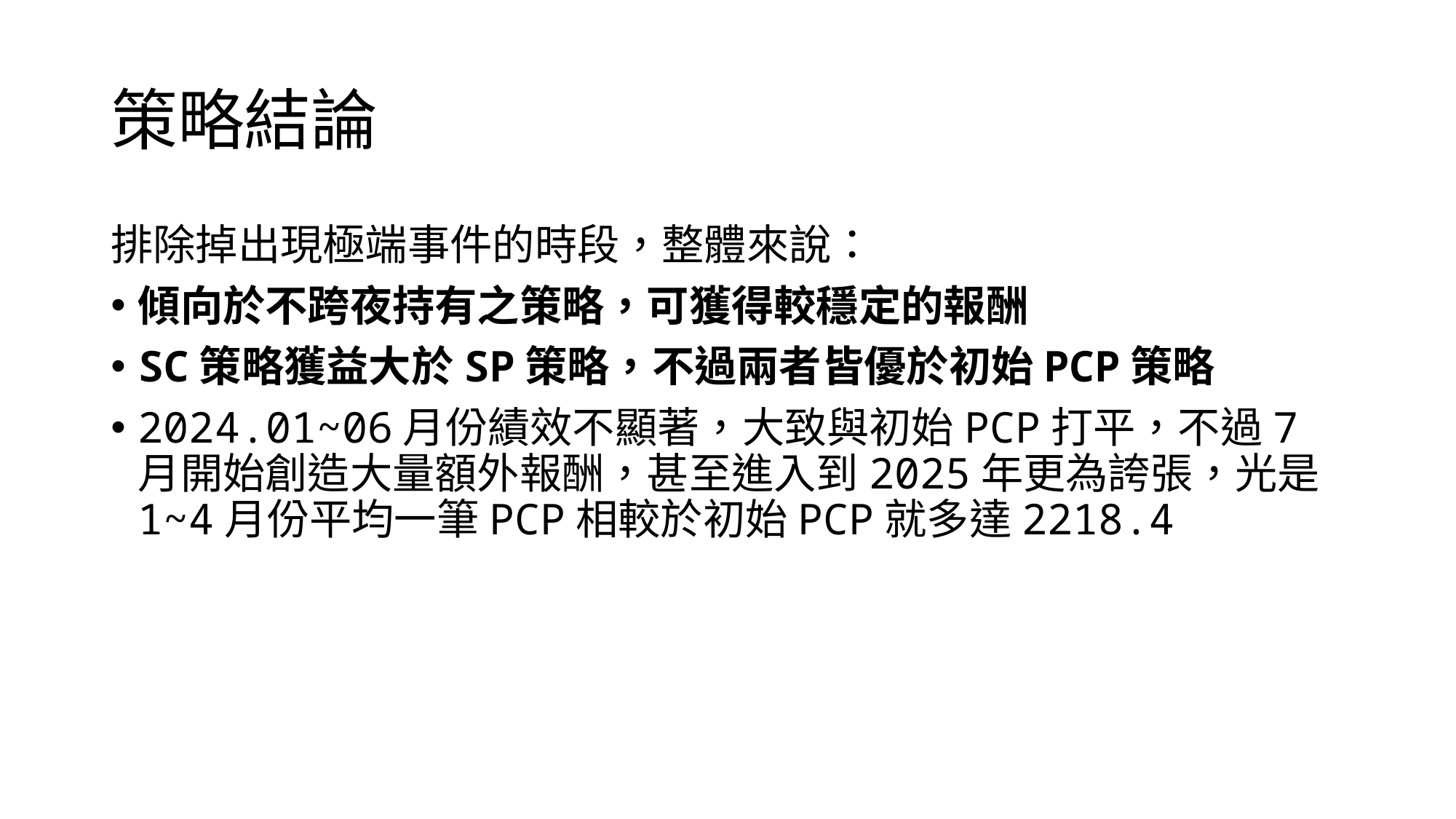

# 策略結論
排除掉出現極端事件的時段，整體來說：
傾向於不跨夜持有之策略，可獲得較穩定的報酬
SC策略獲益大於SP策略，不過兩者皆優於初始PCP策略
2024.01~06月份績效不顯著，大致與初始PCP打平，不過7月開始創造大量額外報酬，甚至進入到2025年更為誇張，光是1~4月份平均一筆PCP相較於初始PCP就多達2218.4